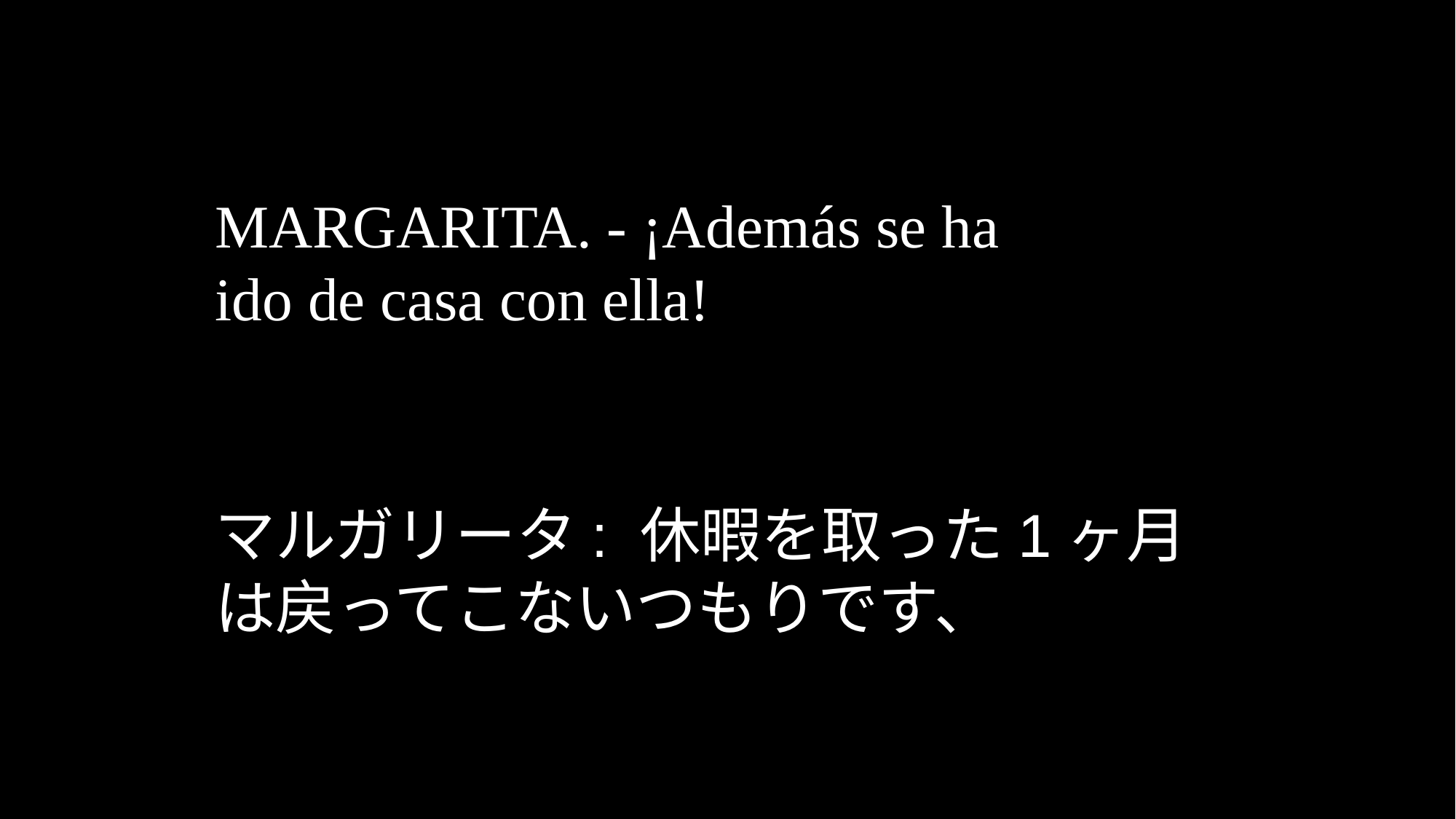

MARGARITA. - ¡Además se ha ido de casa con ella!

マルガリータ: 休暇を取った1ヶ月は戻ってこないつもりです、